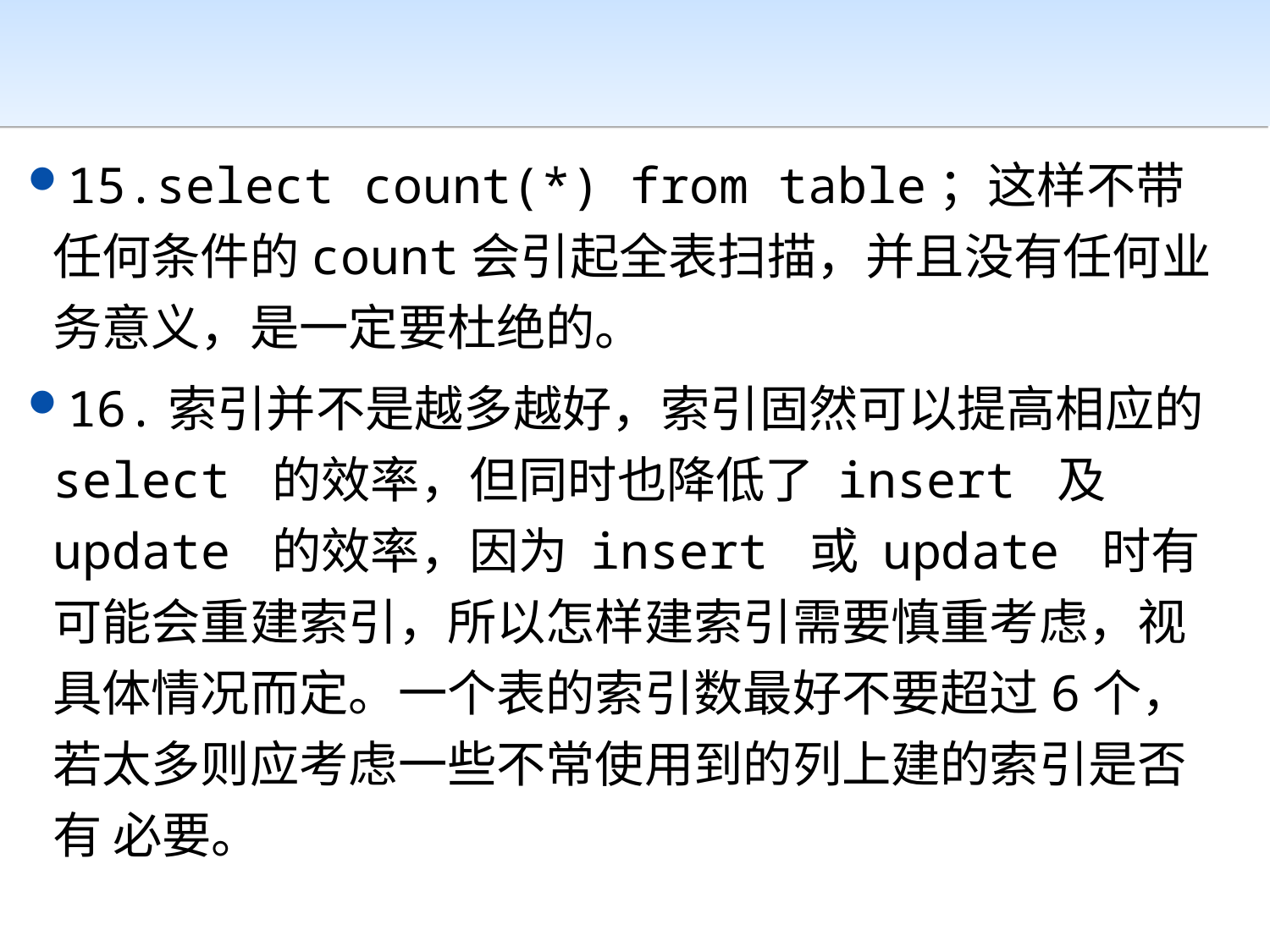

#
15.select count(*) from table；这样不带任何条件的count会引起全表扫描，并且没有任何业务意义，是一定要杜绝的。
16.索引并不是越多越好，索引固然可以提高相应的 select 的效率，但同时也降低了 insert 及 update 的效率，因为 insert 或 update 时有可能会重建索引，所以怎样建索引需要慎重考虑，视具体情况而定。一个表的索引数最好不要超过6个，若太多则应考虑一些不常使用到的列上建的索引是否有 必要。